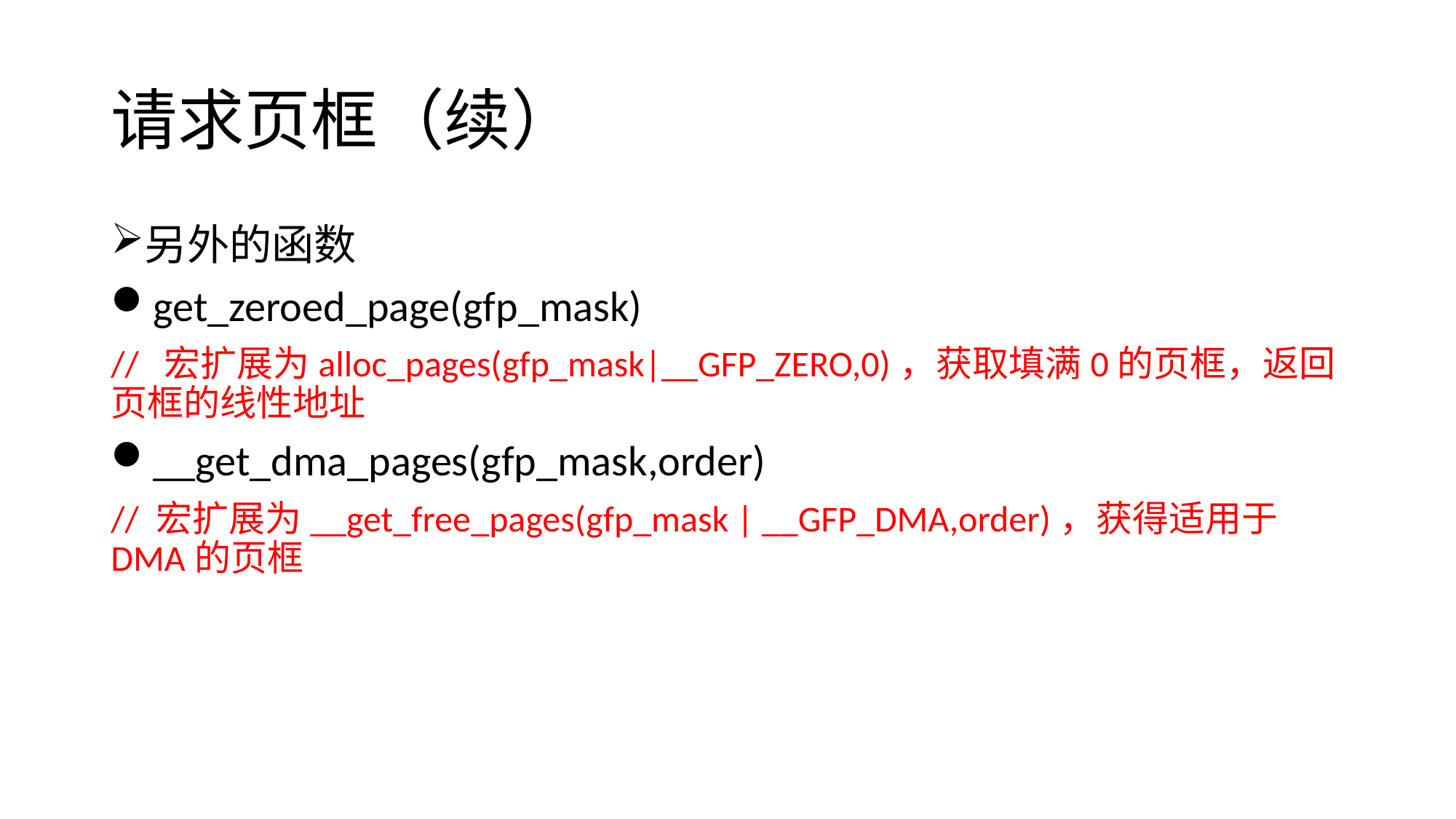

# 请求页框（续）
另外的函数
get_zeroed_page(gfp_mask)
//  宏扩展为alloc_pages(gfp_mask|__GFP_ZERO,0)，获取填满0的页框，返回页框的线性地址
__get_dma_pages(gfp_mask,order)
// 宏扩展为__get_free_pages(gfp_mask | __GFP_DMA,order)，获得适用于DMA的页框